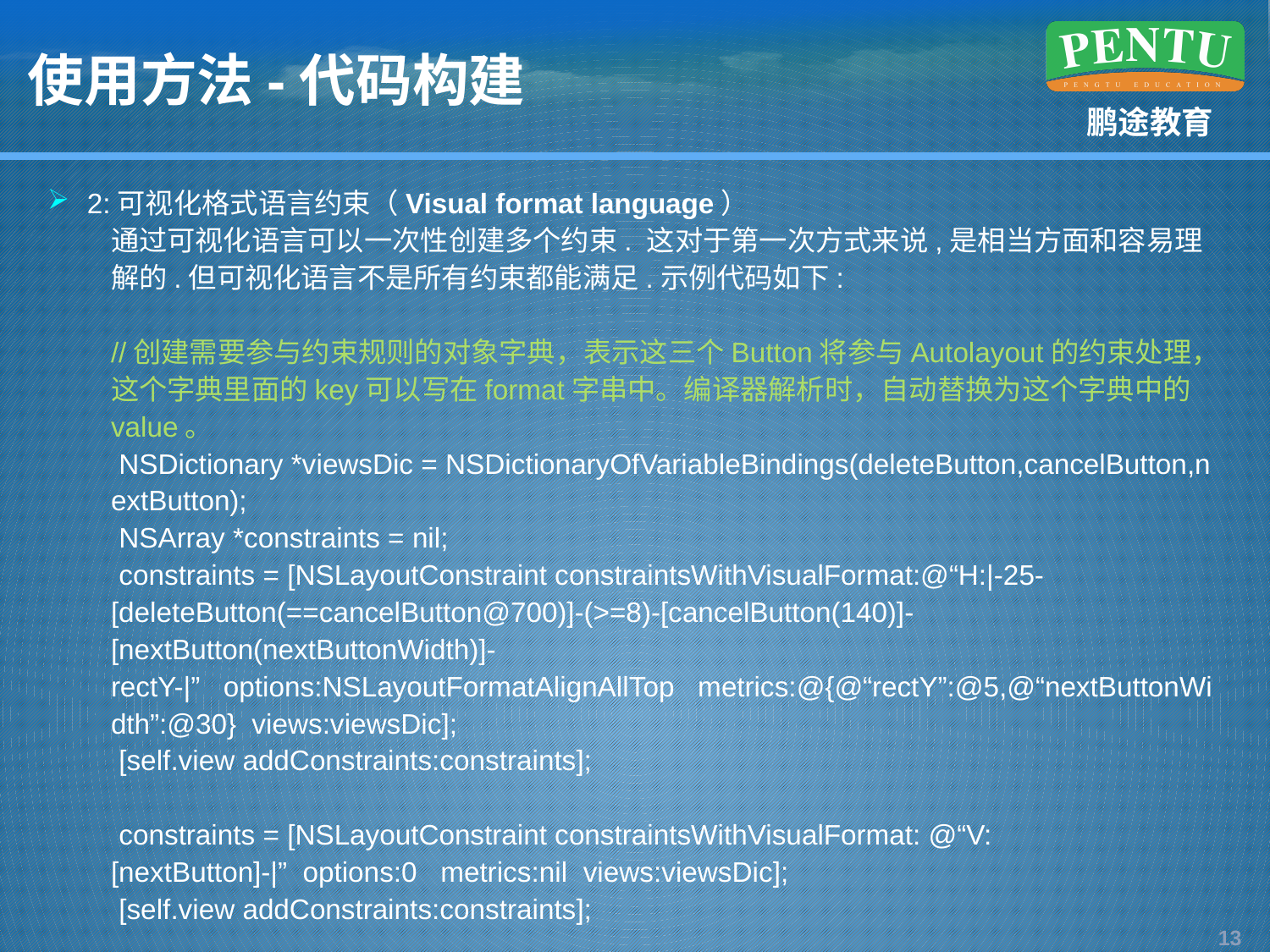

# 使用方法-代码构建
2:可视化格式语言约束（Visual format language）
通过可视化语言可以一次性创建多个约束. 这对于第一次方式来说,是相当方面和容易理解的.但可视化语言不是所有约束都能满足.示例代码如下:

//创建需要参与约束规则的对象字典，表示这三个Button将参与Autolayout的约束处理，这个字典里面的key可以写在format字串中。编译器解析时，自动替换为这个字典中的value。
 NSDictionary *viewsDic = NSDictionaryOfVariableBindings(deleteButton,cancelButton,nextButton);
 NSArray *constraints = nil;
 constraints = [NSLayoutConstraint constraintsWithVisualFormat:@“H:|-25-[deleteButton(==cancelButton@700)]-(>=8)-[cancelButton(140)]-[nextButton(nextButtonWidth)]-rectY-|”   options:NSLayoutFormatAlignAllTop   metrics:@{@“rectY”:@5,@“nextButtonWidth”:@30}  views:viewsDic];
 [self.view addConstraints:constraints];

 constraints = [NSLayoutConstraint constraintsWithVisualFormat: @“V:[nextButton]-|”  options:0   metrics:nil  views:viewsDic];
 [self.view addConstraints:constraints];

13